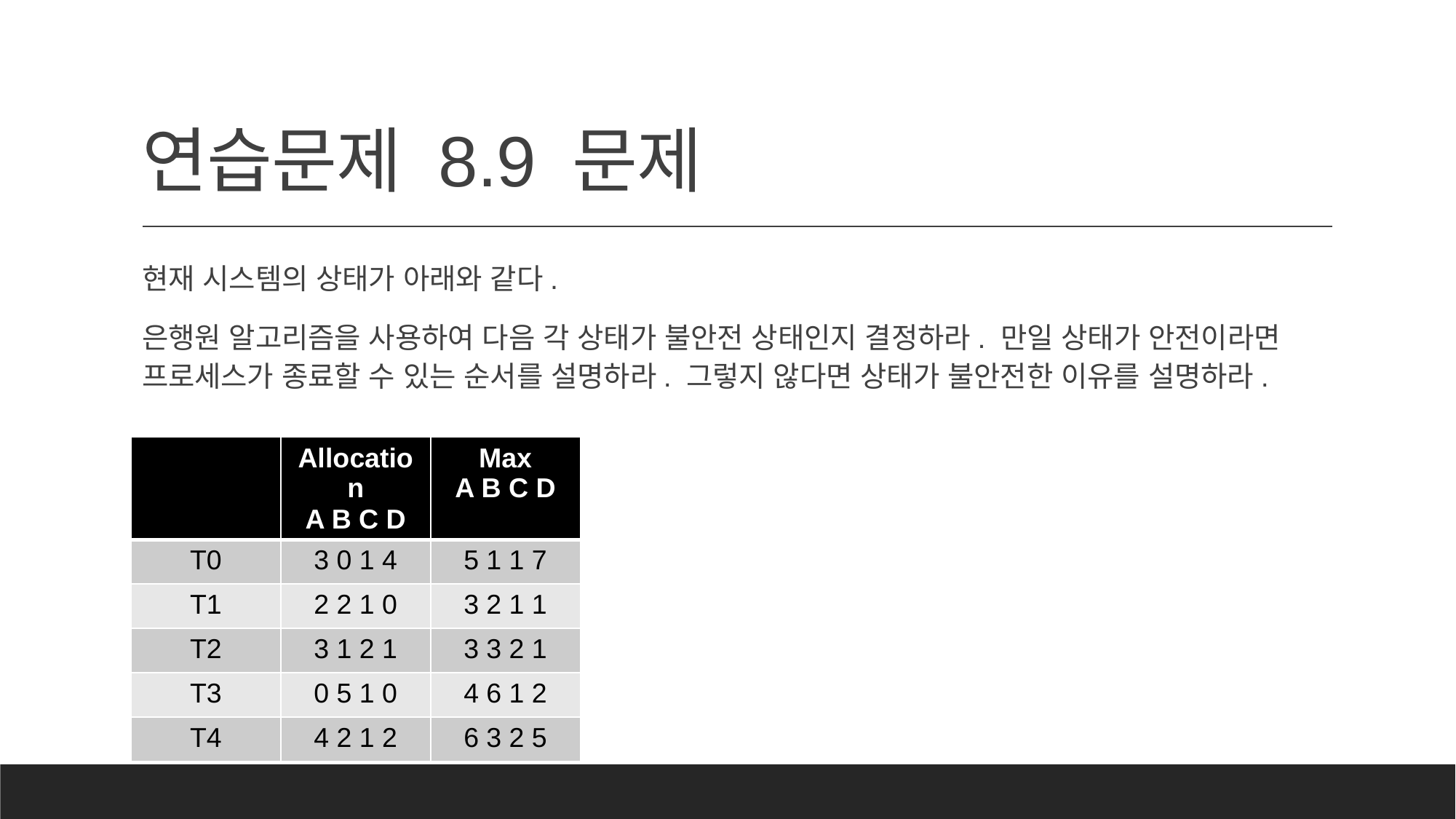

# 연습문제 8.9 문제
현재 시스템의 상태가 아래와 같다.
은행원 알고리즘을 사용하여 다음 각 상태가 불안전 상태인지 결정하라. 만일 상태가 안전이라면 프로세스가 종료할 수 있는 순서를 설명하라. 그렇지 않다면 상태가 불안전한 이유를 설명하라.
|  | Allocation A B C D | Max A B C D |
| --- | --- | --- |
| T0 | 3 0 1 4 | 5 1 1 7 |
| T1 | 2 2 1 0 | 3 2 1 1 |
| T2 | 3 1 2 1 | 3 3 2 1 |
| T3 | 0 5 1 0 | 4 6 1 2 |
| T4 | 4 2 1 2 | 6 3 2 5 |